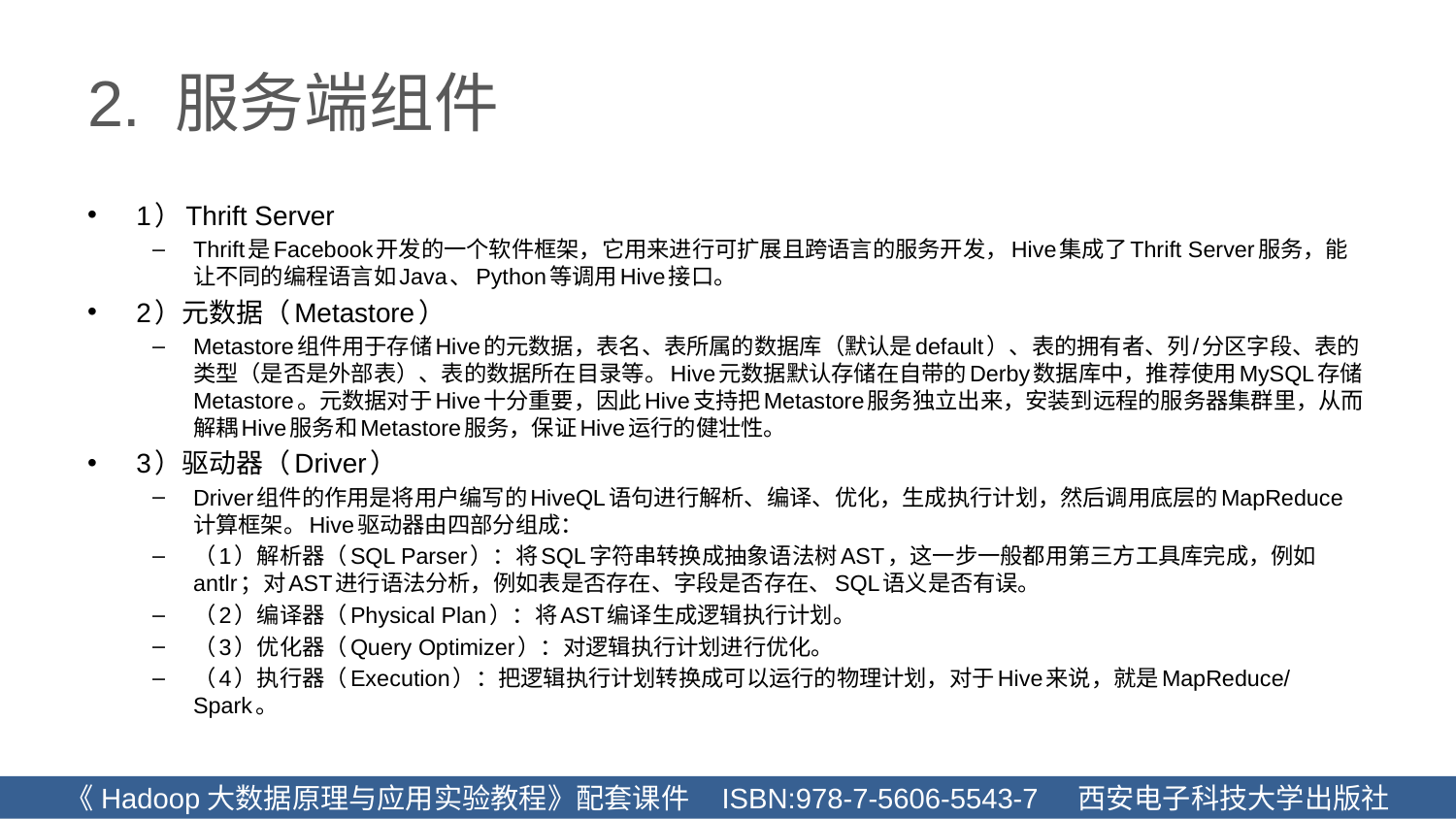

# 2. 服务端组件
1）Thrift Server
Thrift是Facebook开发的一个软件框架，它用来进行可扩展且跨语言的服务开发，Hive集成了Thrift Server服务，能让不同的编程语言如Java、Python等调用Hive接口。
2）元数据（Metastore）
Metastore组件用于存储Hive的元数据，表名、表所属的数据库（默认是default）、表的拥有者、列/分区字段、表的类型（是否是外部表）、表的数据所在目录等。Hive元数据默认存储在自带的Derby数据库中，推荐使用MySQL存储Metastore。元数据对于Hive十分重要，因此Hive支持把Metastore服务独立出来，安装到远程的服务器集群里，从而解耦Hive服务和Metastore服务，保证Hive运行的健壮性。
3）驱动器（Driver）
Driver组件的作用是将用户编写的HiveQL语句进行解析、编译、优化，生成执行计划，然后调用底层的MapReduce计算框架。Hive驱动器由四部分组成：
（1）解析器（SQL Parser）：将SQL字符串转换成抽象语法树AST，这一步一般都用第三方工具库完成，例如antlr；对AST进行语法分析，例如表是否存在、字段是否存在、SQL语义是否有误。
（2）编译器（Physical Plan）：将AST编译生成逻辑执行计划。
（3）优化器（Query Optimizer）：对逻辑执行计划进行优化。
（4）执行器（Execution）：把逻辑执行计划转换成可以运行的物理计划，对于Hive来说，就是MapReduce/Spark。